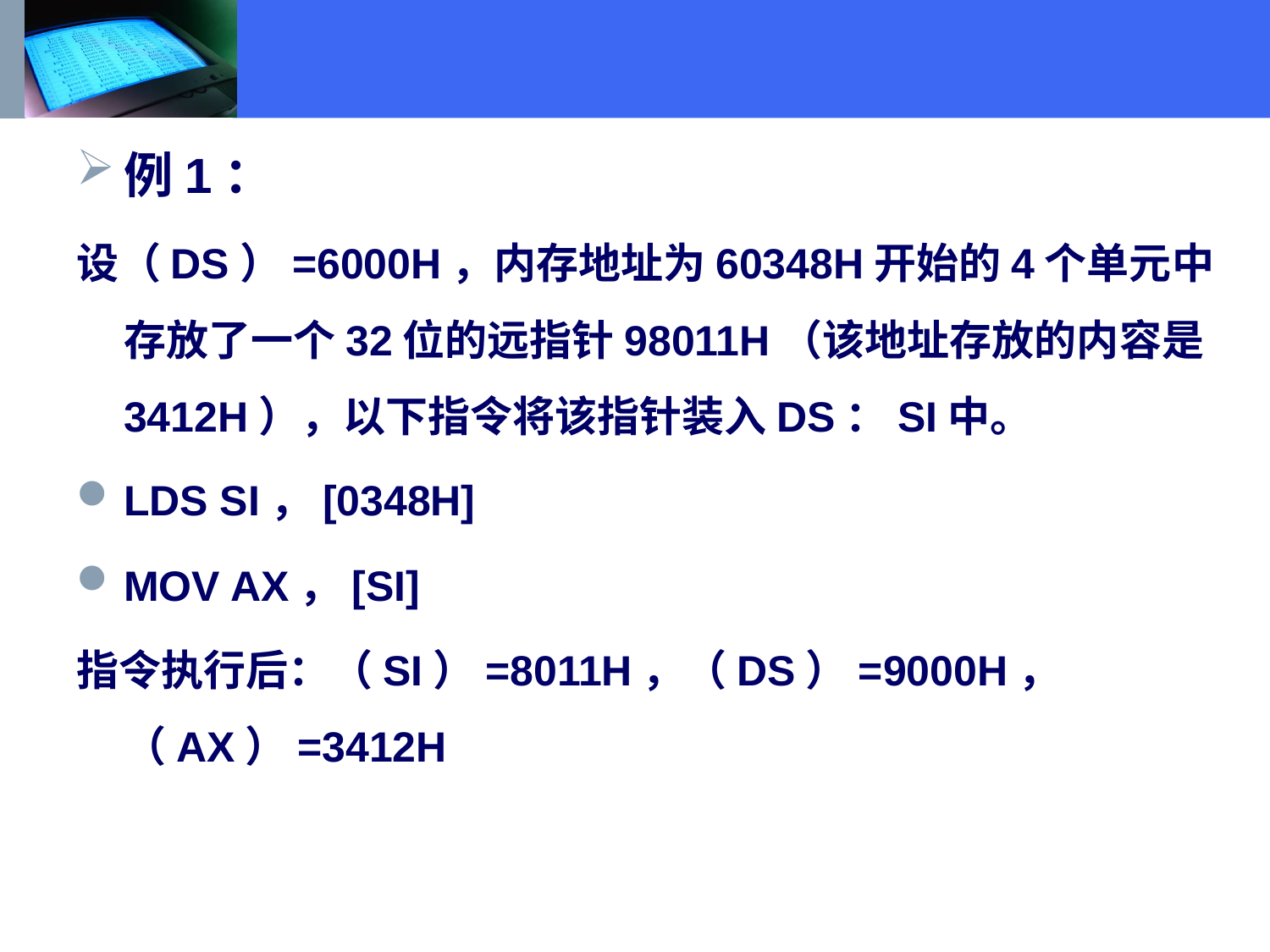

例1：
设（DS）=6000H，内存地址为60348H开始的4个单元中存放了一个32位的远指针98011H（该地址存放的内容是3412H），以下指令将该指针装入DS：SI中。
LDS SI，[0348H]
MOV AX，[SI]
指令执行后：（SI）=8011H，（DS）=9000H，（AX）=3412H